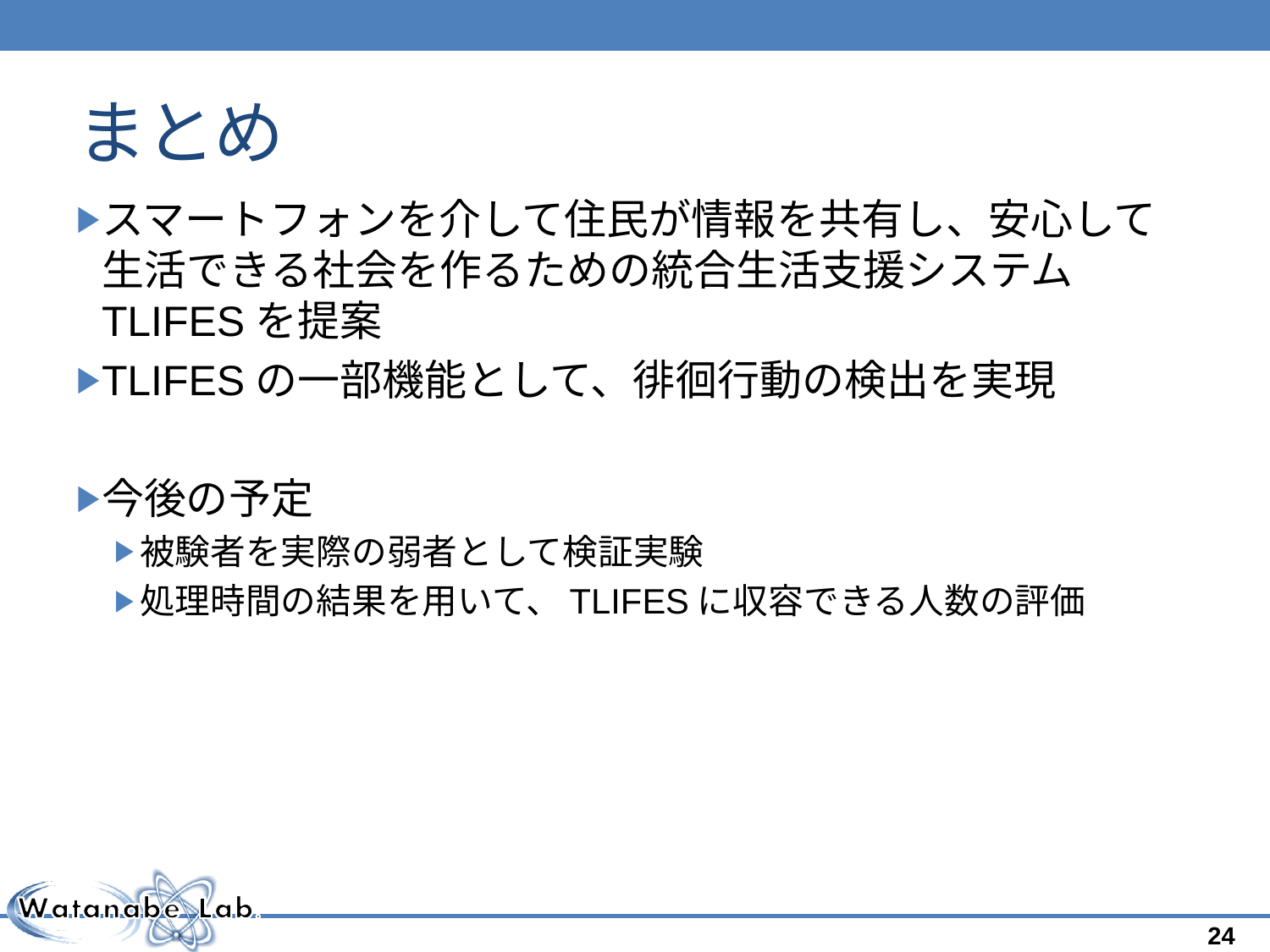

# まとめ
スマートフォンを介して住民が情報を共有し、安心して生活できる社会を作るための統合生活支援システムTLIFESを提案
TLIFESの一部機能として、徘徊行動の検出を実現

今後の予定
被験者を実際の弱者として検証実験
処理時間の結果を用いて、TLIFESに収容できる人数の評価
24